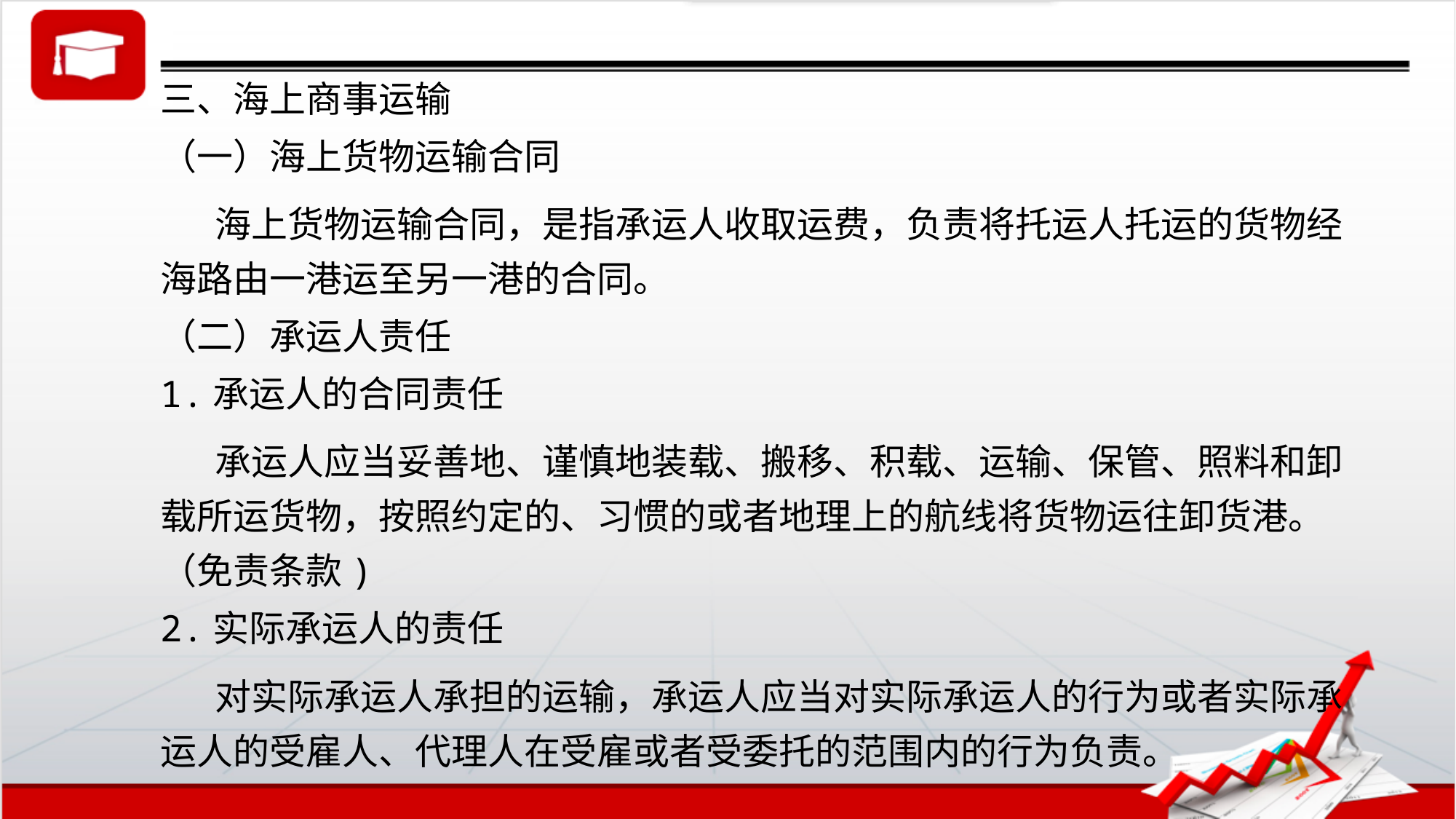

三、海上商事运输
（一）海上货物运输合同
海上货物运输合同，是指承运人收取运费，负责将托运人托运的货物经海路由一港运至另一港的合同。
（二）承运人责任
1.承运人的合同责任
承运人应当妥善地、谨慎地装载、搬移、积载、运输、保管、照料和卸载所运货物，按照约定的、习惯的或者地理上的航线将货物运往卸货港。 （免责条款)
2.实际承运人的责任
对实际承运人承担的运输，承运人应当对实际承运人的行为或者实际承运人的受雇人、代理人在受雇或者受委托的范围内的行为负责。